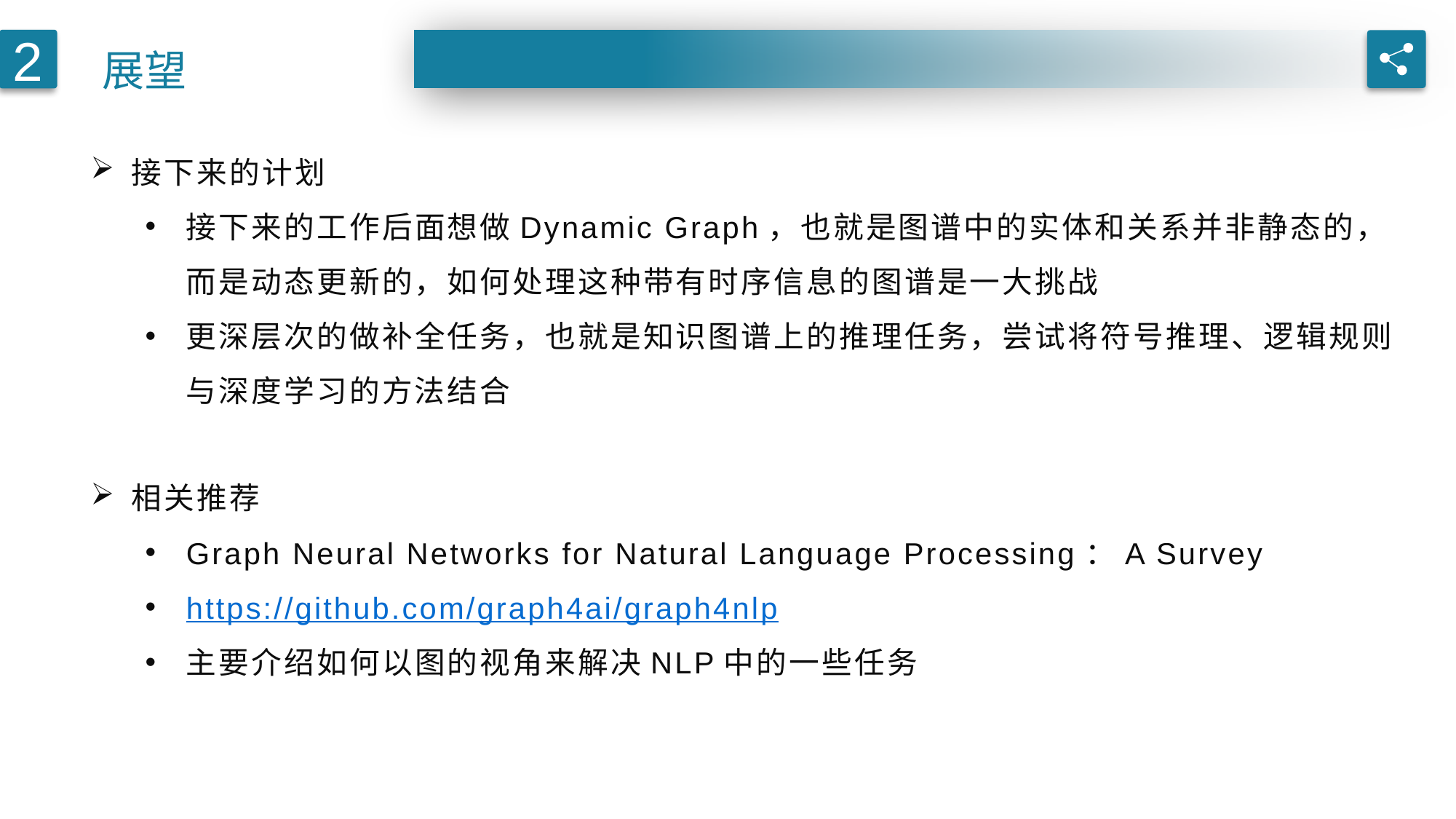

展望
2

接下来的计划
接下来的工作后面想做Dynamic Graph，也就是图谱中的实体和关系并非静态的，而是动态更新的，如何处理这种带有时序信息的图谱是一大挑战
更深层次的做补全任务，也就是知识图谱上的推理任务，尝试将符号推理、逻辑规则与深度学习的方法结合

相关推荐
Graph Neural Networks for Natural Language Processing：A Survey
https://github.com/graph4ai/graph4nlp
主要介绍如何以图的视角来解决NLP中的一些任务